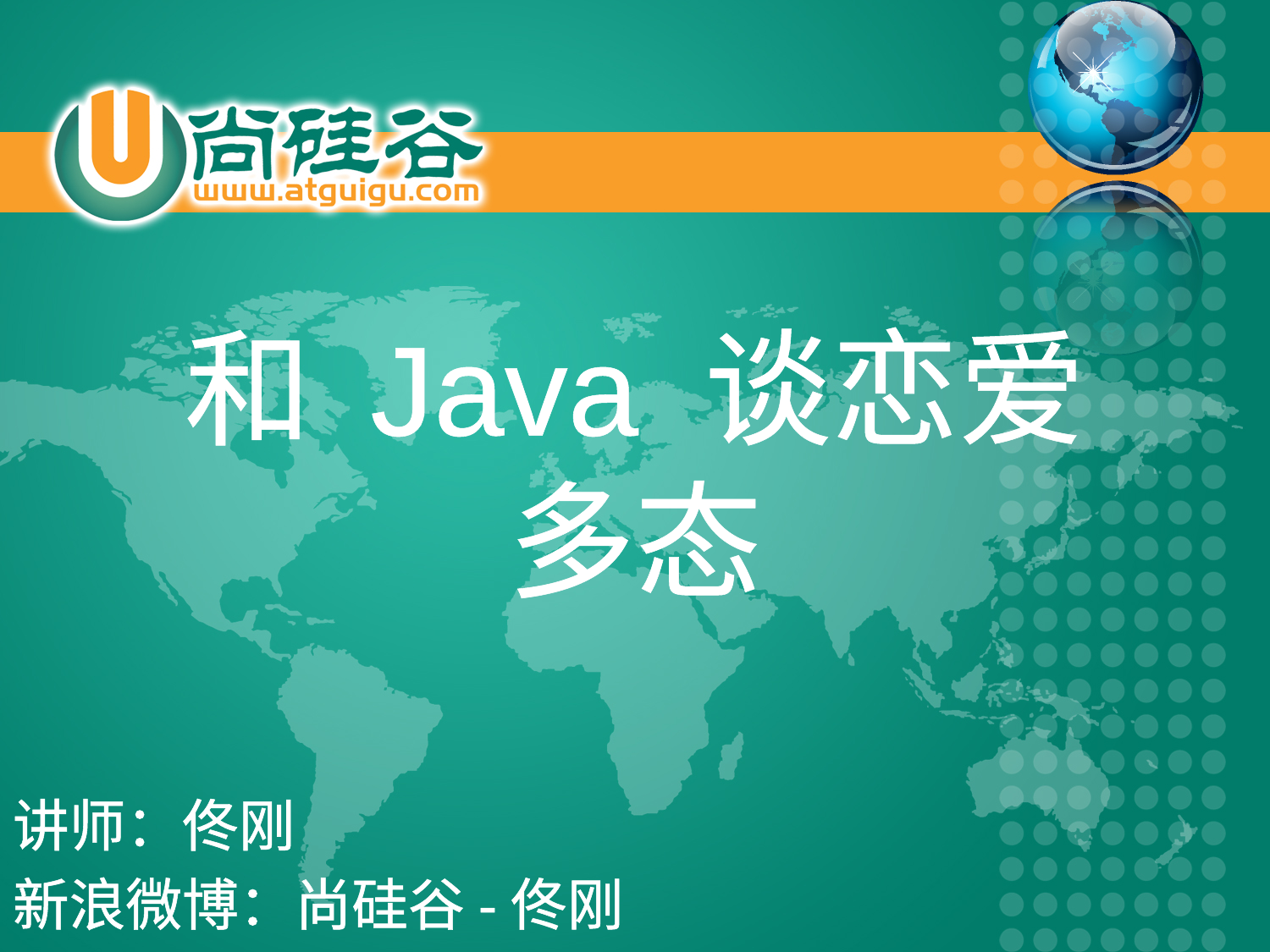

# 和 Java 谈恋爱 多态
讲师：佟刚
新浪微博：尚硅谷-佟刚